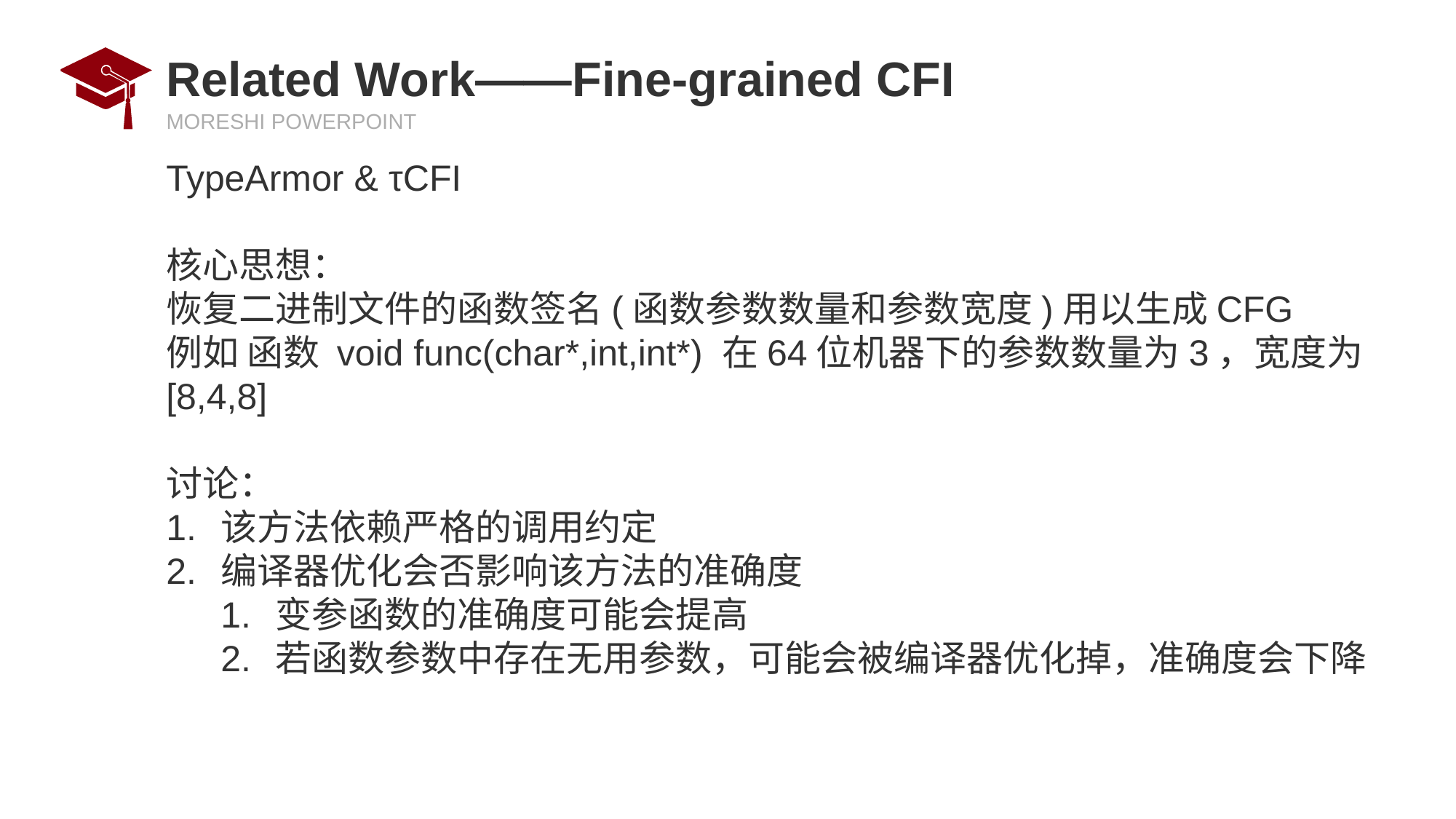

# Related Work——Fine-grained CFI
TypeArmor & τCFI

核心思想：
恢复二进制文件的函数签名(函数参数数量和参数宽度)用以生成CFG
例如 函数 void func(char*,int,int*) 在64位机器下的参数数量为3，宽度为[8,4,8]

讨论：
该方法依赖严格的调用约定
编译器优化会否影响该方法的准确度
变参函数的准确度可能会提高
若函数参数中存在无用参数，可能会被编译器优化掉，准确度会下降